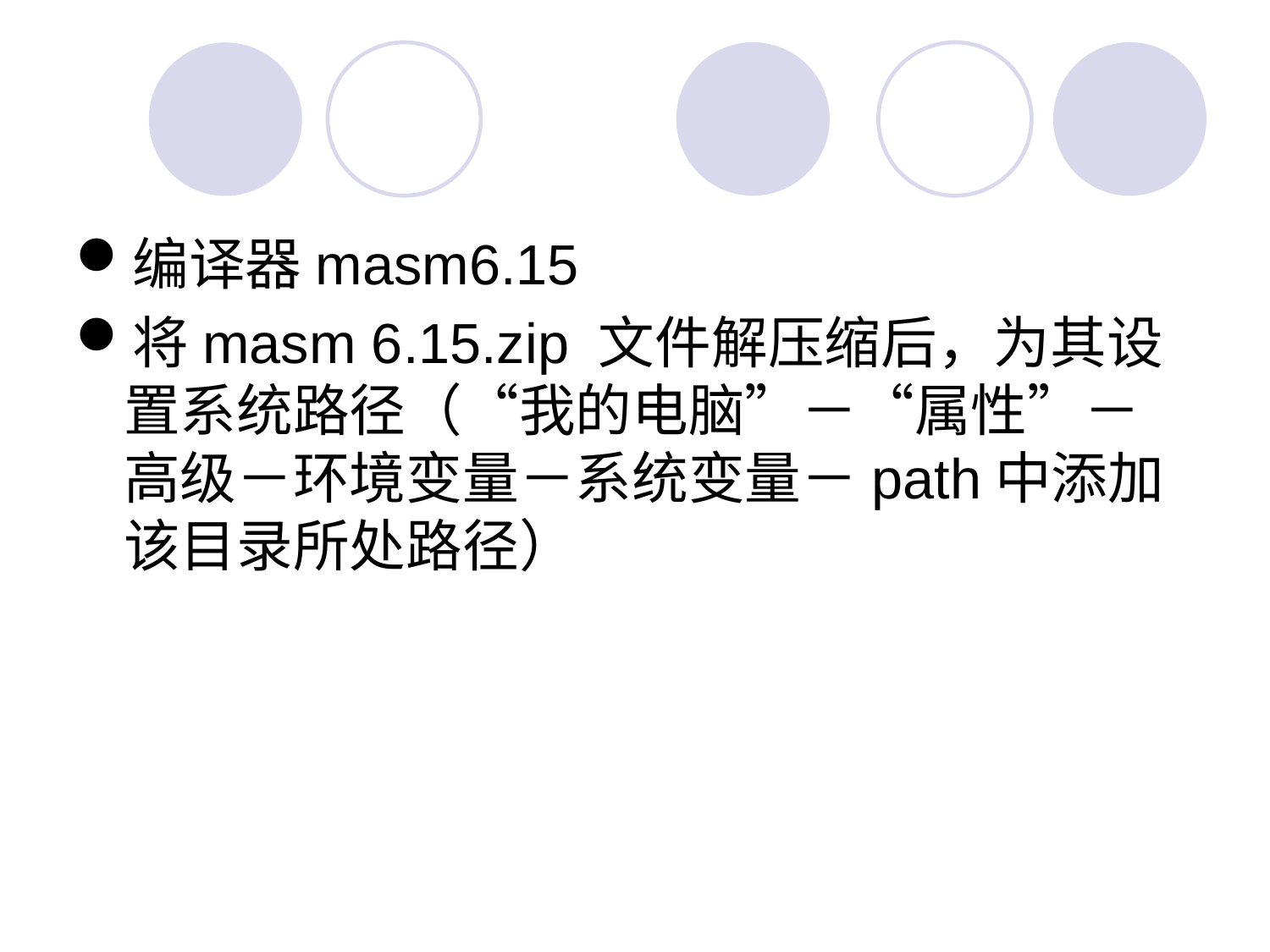

#
编译器masm6.15
将masm 6.15.zip 文件解压缩后，为其设置系统路径（“我的电脑”－“属性”－高级－环境变量－系统变量－path中添加该目录所处路径）